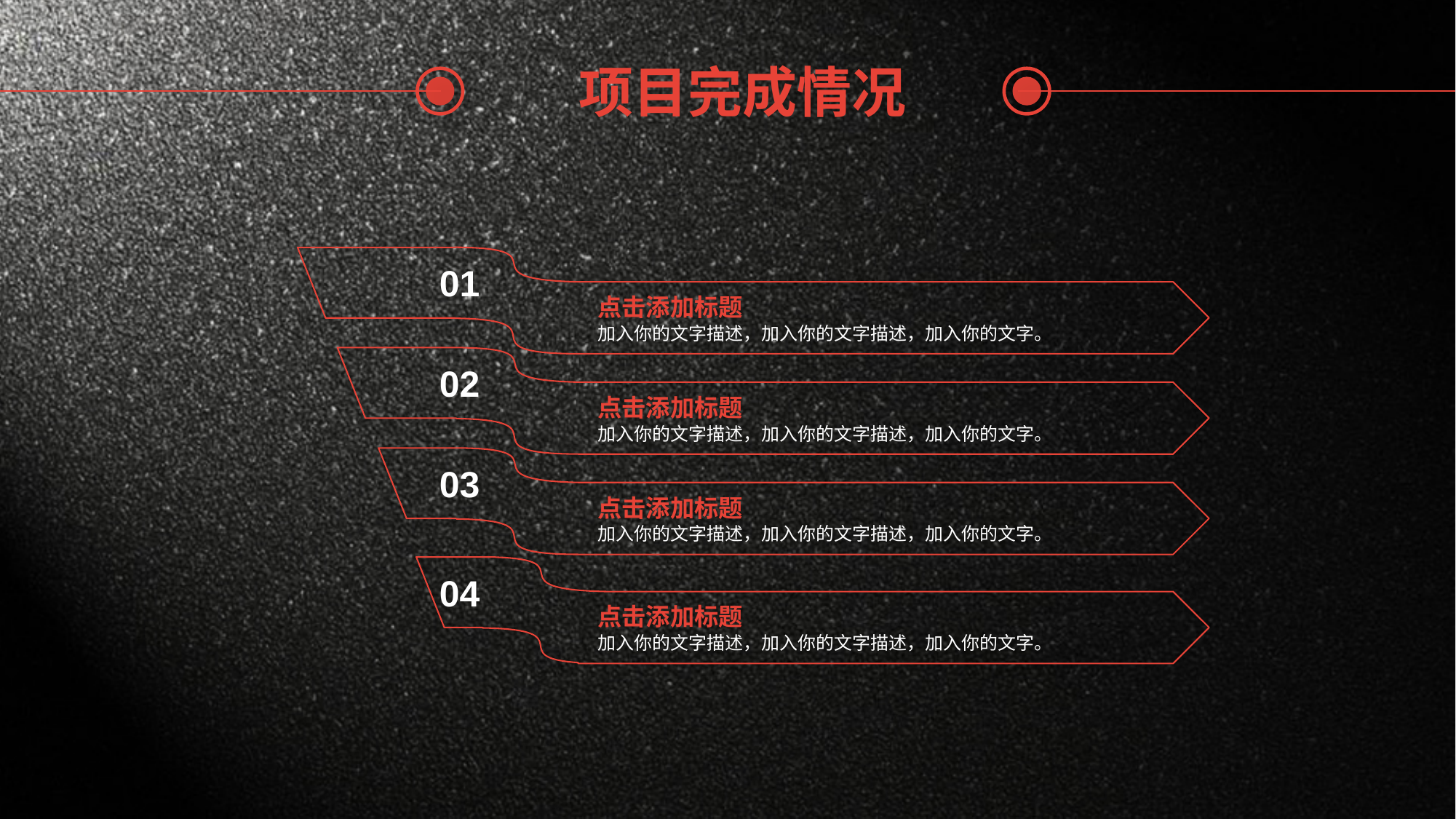

项目完成情况

01
点击添加标题
加入你的文字描述，加入你的文字描述，加入你的文字。

02
点击添加标题
加入你的文字描述，加入你的文字描述，加入你的文字。

03
点击添加标题
加入你的文字描述，加入你的文字描述，加入你的文字。

04
点击添加标题
加入你的文字描述，加入你的文字描述，加入你的文字。